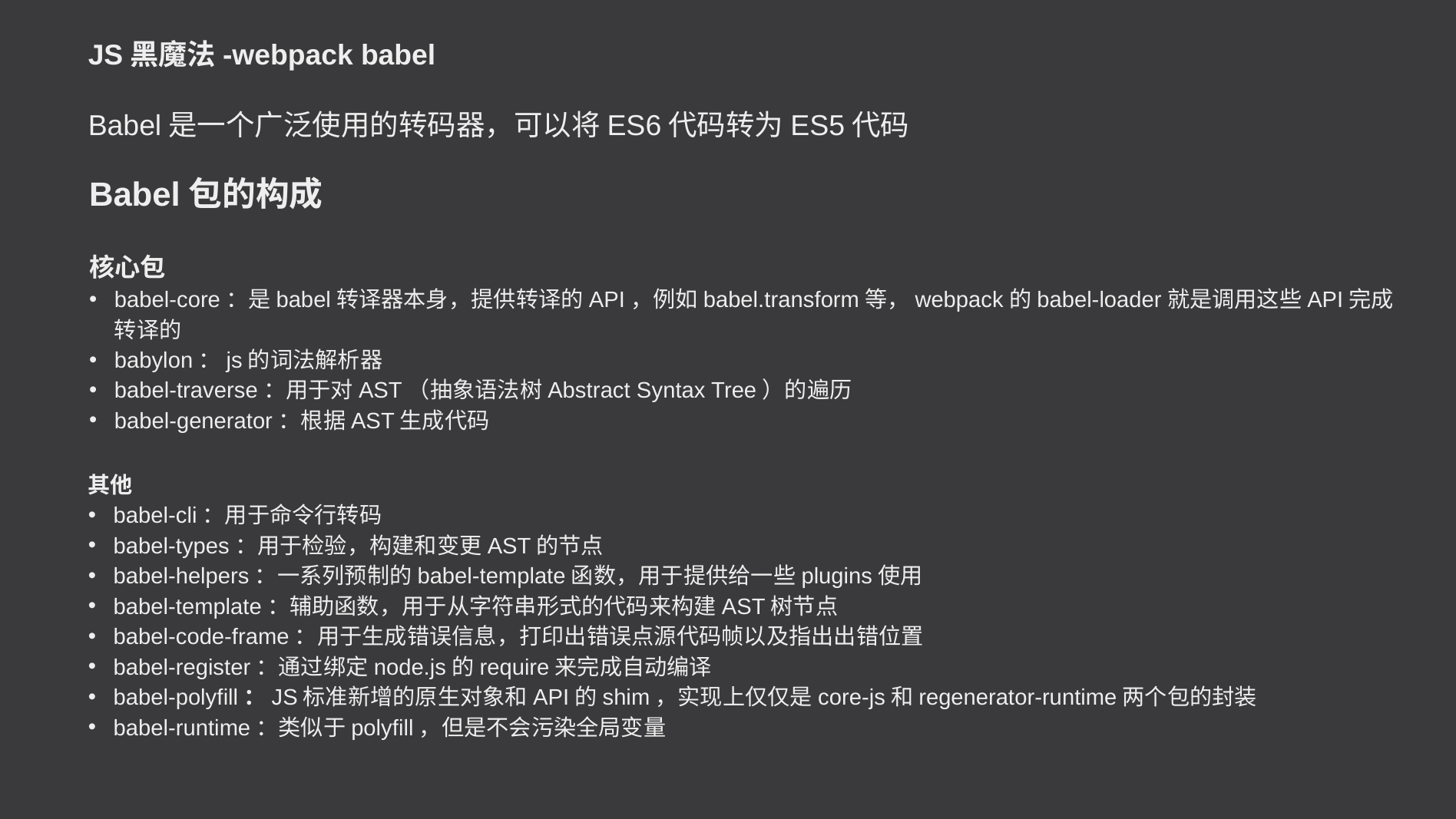

JS黑魔法-webpack babel
Babel是一个广泛使用的转码器，可以将ES6代码转为ES5代码
Babel包的构成

核心包
babel-core：是babel转译器本身，提供转译的API，例如babel.transform等，webpack的babel-loader就是调用这些API完成转译的
babylon：js的词法解析器
babel-traverse：用于对AST（抽象语法树Abstract Syntax Tree）的遍历
babel-generator：根据AST生成代码
其他
babel-cli：用于命令行转码
babel-types：用于检验，构建和变更AST的节点
babel-helpers：一系列预制的babel-template函数，用于提供给一些plugins使用
babel-template：辅助函数，用于从字符串形式的代码来构建AST树节点
babel-code-frame：用于生成错误信息，打印出错误点源代码帧以及指出出错位置
babel-register：通过绑定node.js的require来完成自动编译
babel-polyfill：JS标准新增的原生对象和API的shim，实现上仅仅是core-js和regenerator-runtime两个包的封装
babel-runtime：类似于polyfill，但是不会污染全局变量